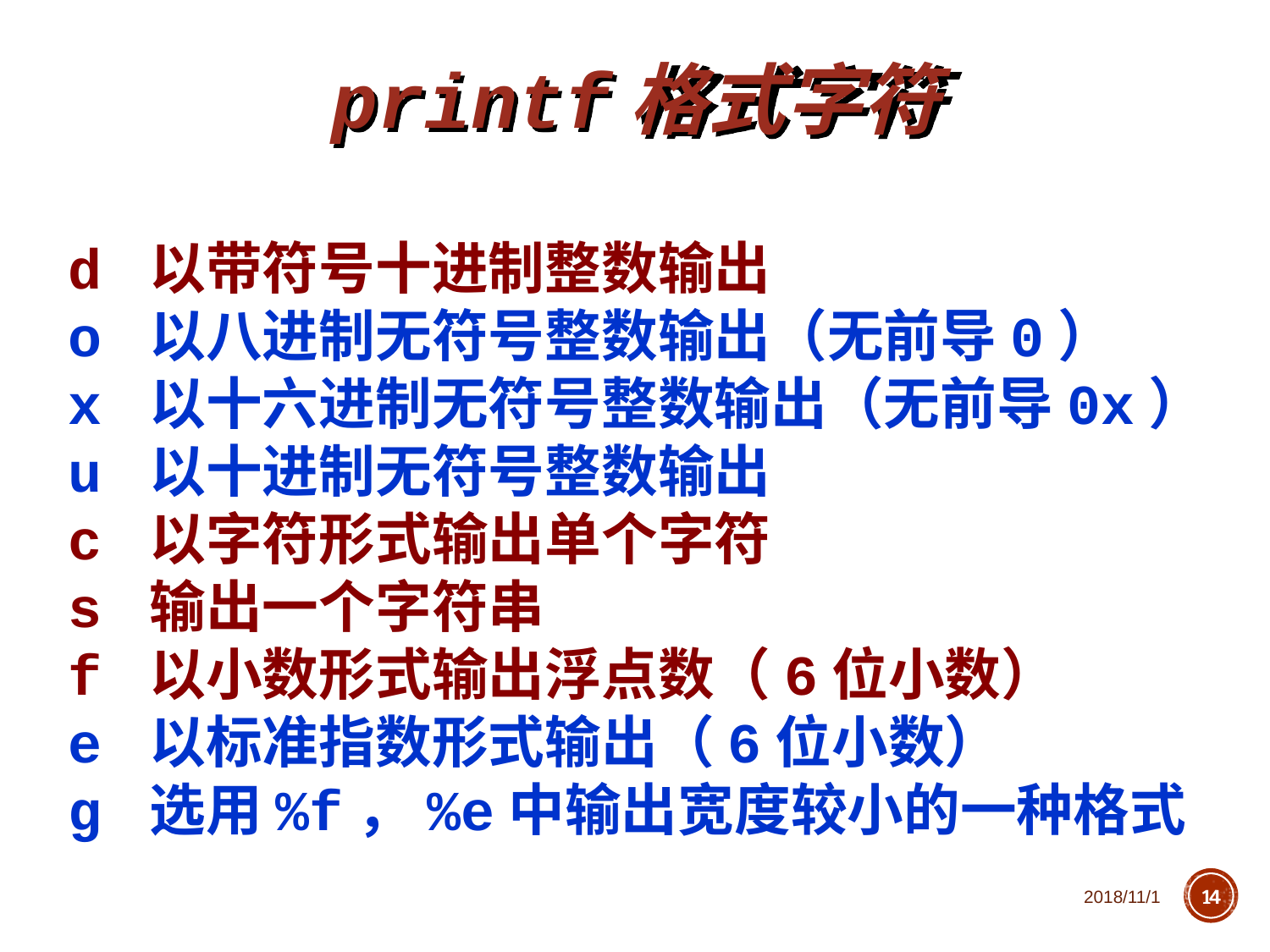

printf格式字符
d 以带符号十进制整数输出
o 以八进制无符号整数输出（无前导0）
x 以十六进制无符号整数输出（无前导0x）
u 以十进制无符号整数输出
c 以字符形式输出单个字符
s 输出一个字符串
f 以小数形式输出浮点数（6位小数）
e 以标准指数形式输出（6位小数）
g 选用%f，%e中输出宽度较小的一种格式
2018/11/1
14